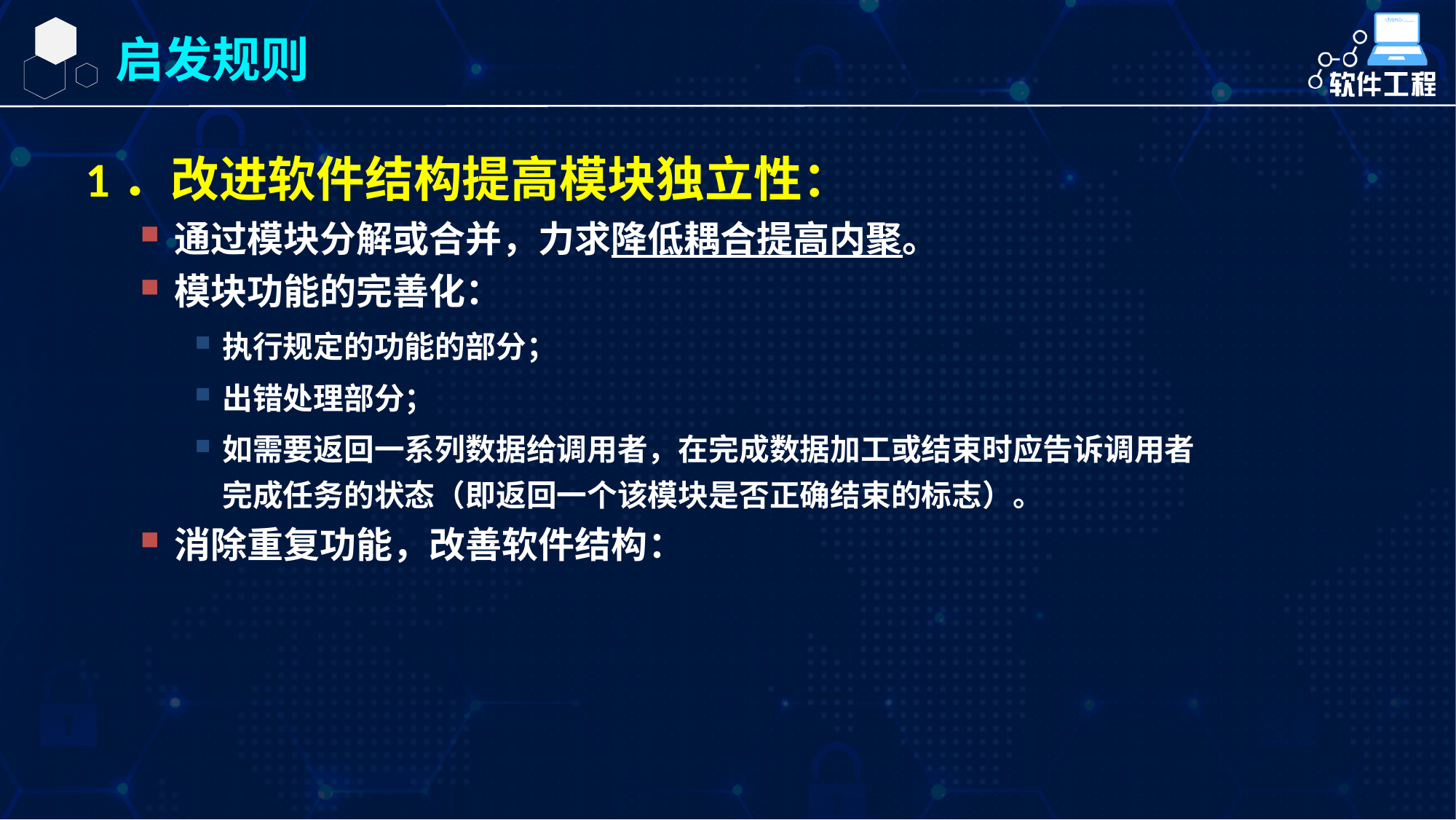

启发规则
1．改进软件结构提高模块独立性：
通过模块分解或合并，力求降低耦合提高内聚。
模块功能的完善化：
执行规定的功能的部分；
出错处理部分；
如需要返回一系列数据给调用者，在完成数据加工或结束时应告诉调用者完成任务的状态（即返回一个该模块是否正确结束的标志）。
消除重复功能，改善软件结构：